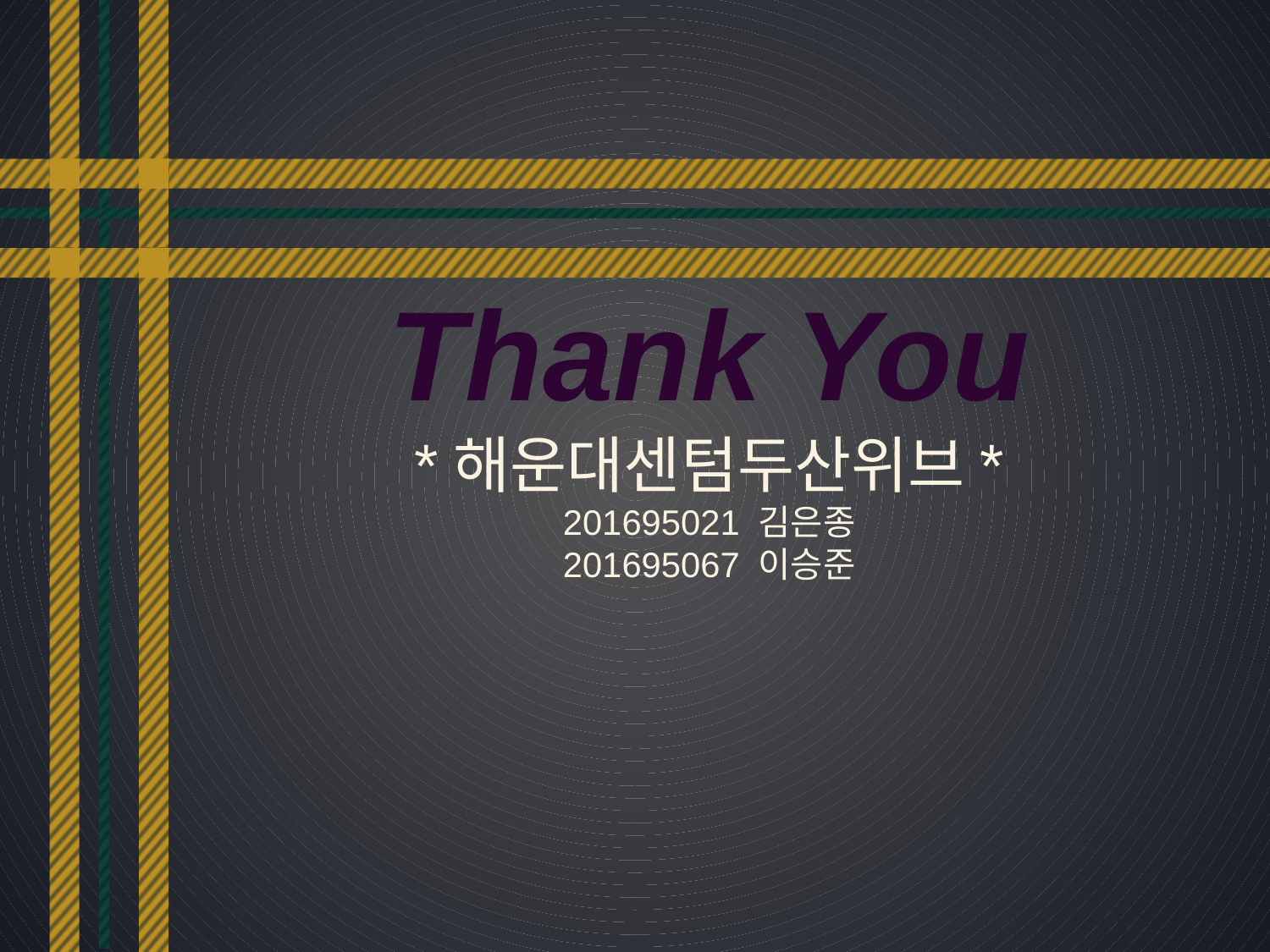

# Thank You
*해운대센텀두산위브*
201695021 김은종
201695067 이승준